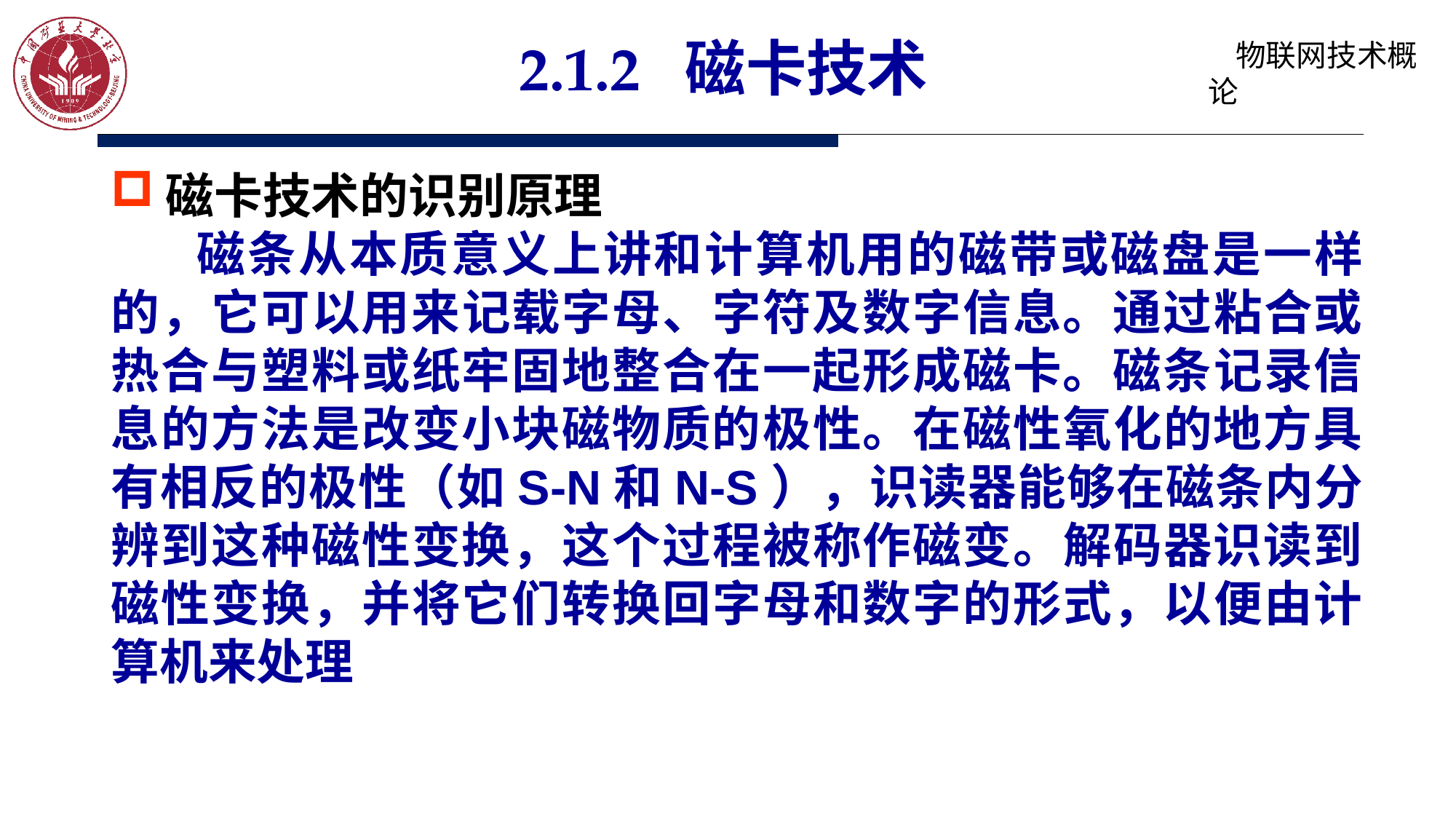

# 2.1.2  磁卡技术
磁卡技术的识别原理
磁条从本质意义上讲和计算机用的磁带或磁盘是一样的，它可以用来记载字母、字符及数字信息。通过粘合或热合与塑料或纸牢固地整合在一起形成磁卡。磁条记录信息的方法是改变小块磁物质的极性。在磁性氧化的地方具有相反的极性（如S-N和N-S），识读器能够在磁条内分辨到这种磁性变换，这个过程被称作磁变。解码器识读到磁性变换，并将它们转换回字母和数字的形式，以便由计算机来处理